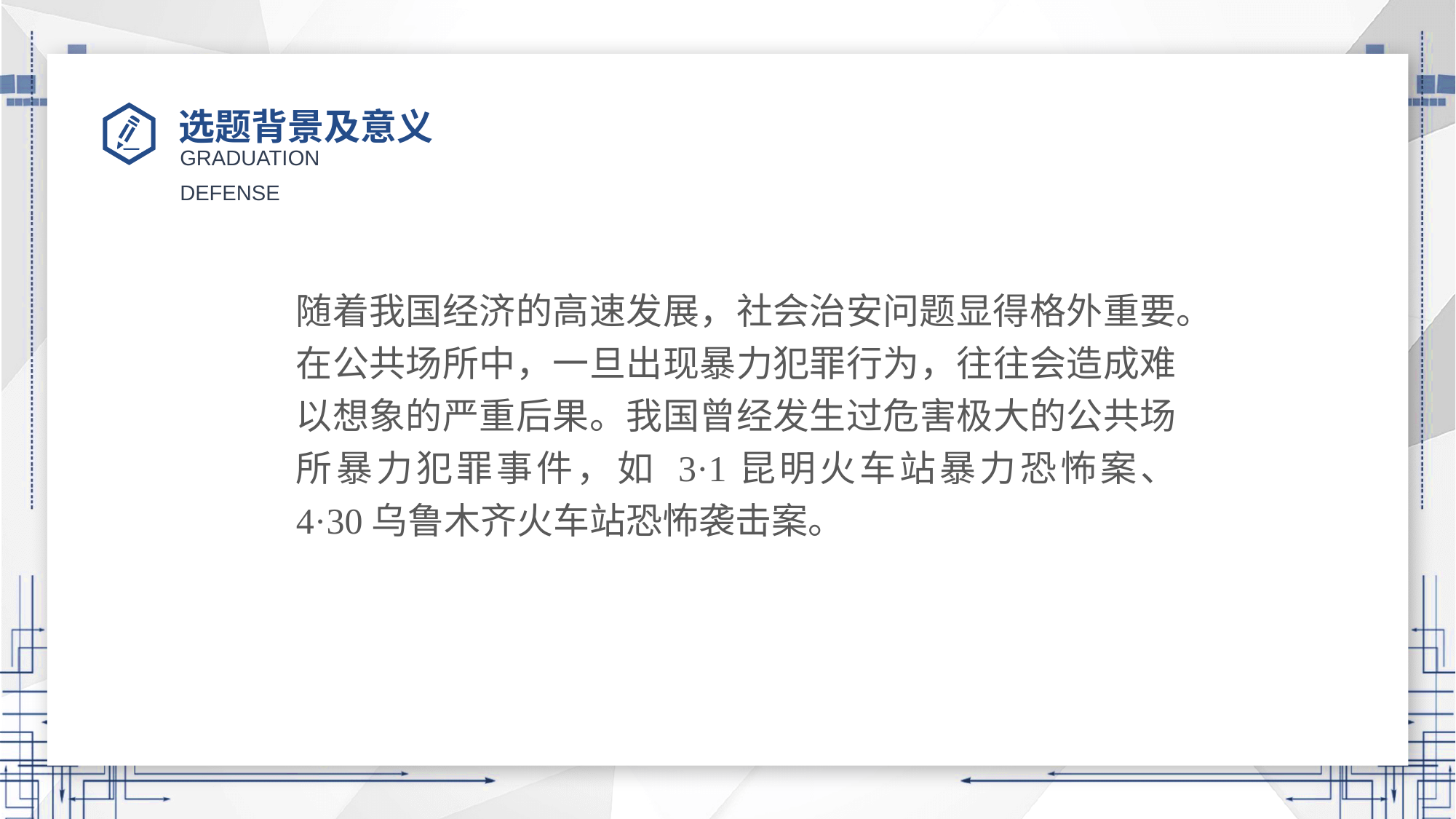

# 选题背景及意义
随着我国经济的高速发展，社会治安问题显得格外重要。在公共场所中，一旦出现暴力犯罪行为，往往会造成难以想象的严重后果。我国曾经发生过危害极大的公共场所暴力犯罪事件，如 3·1昆明火车站暴力恐怖案、 4·30乌鲁木齐火车站恐怖袭击案。